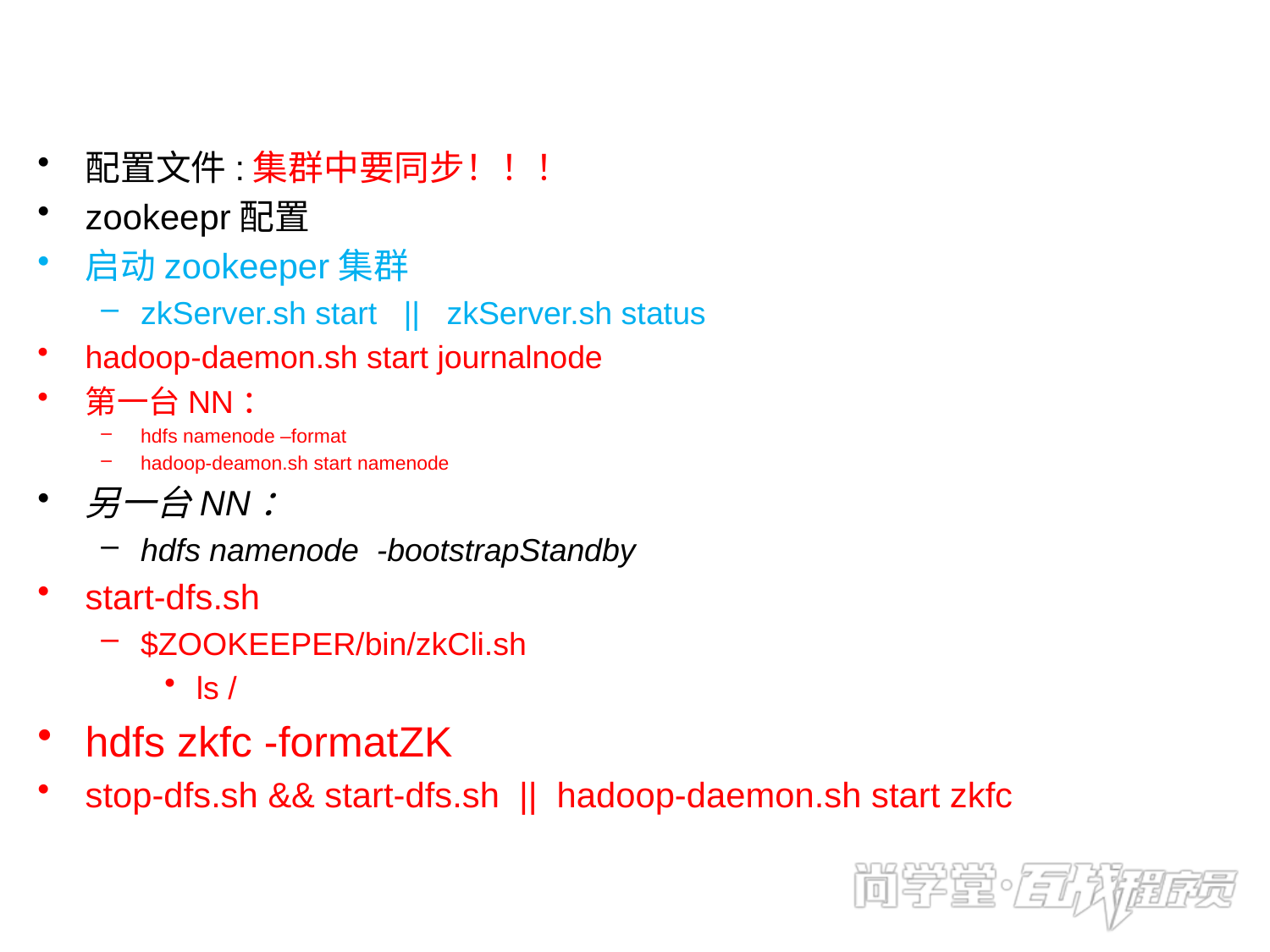

配置文件:集群中要同步！！！
zookeepr配置
启动zookeeper集群
zkServer.sh start   ||   zkServer.sh status
hadoop-daemon.sh start journalnode
第一台NN：
hdfs namenode –format
hadoop-deamon.sh start namenode
另一台NN：
hdfs namenode  -bootstrapStandby
start-dfs.sh
$ZOOKEEPER/bin/zkCli.sh
ls /
hdfs zkfc -formatZK
stop-dfs.sh && start-dfs.sh  ||  hadoop-daemon.sh start zkfc